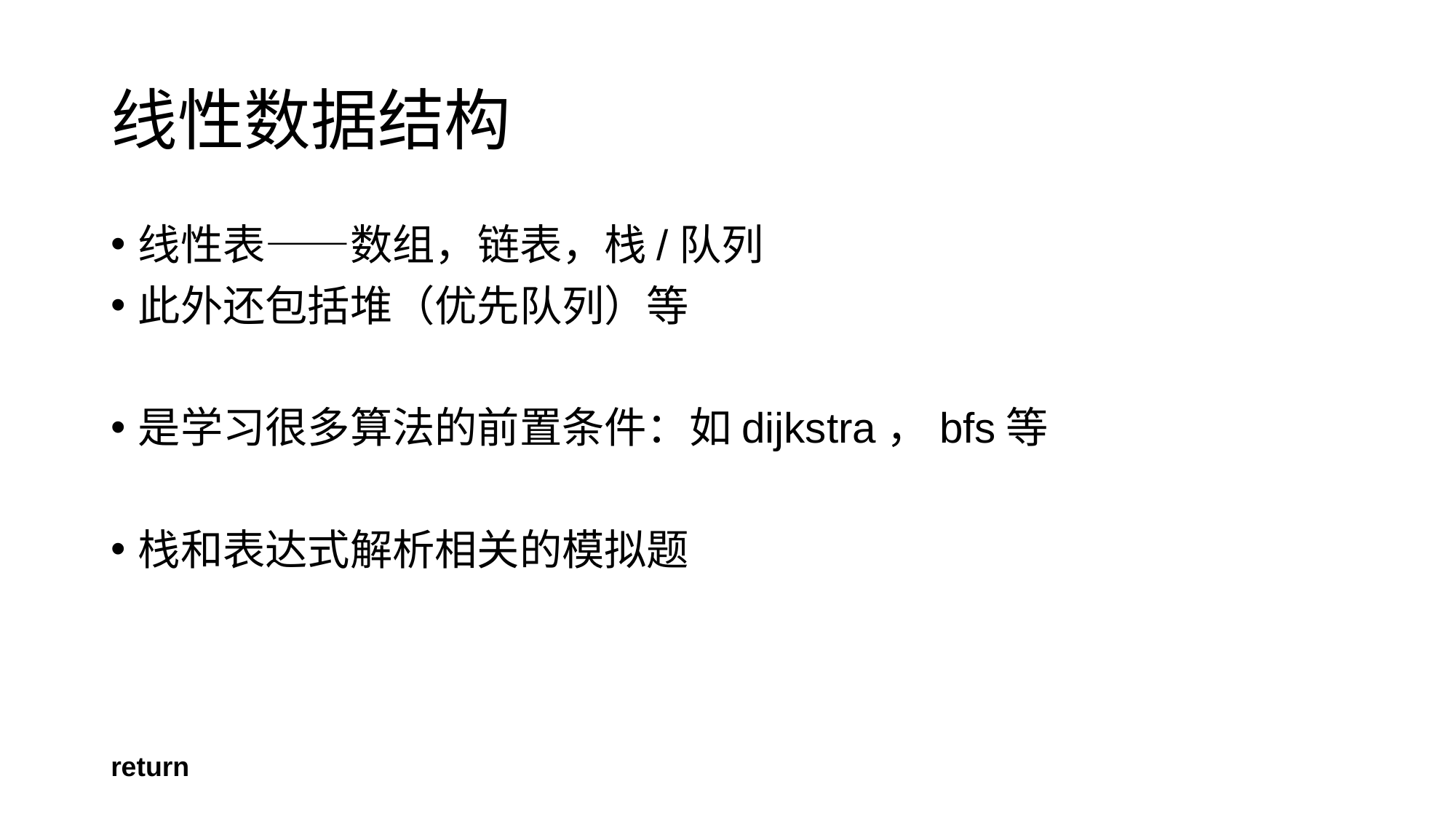

# 线性数据结构
线性表——数组，链表，栈/队列
此外还包括堆（优先队列）等

是学习很多算法的前置条件：如dijkstra，bfs等

栈和表达式解析相关的模拟题

return